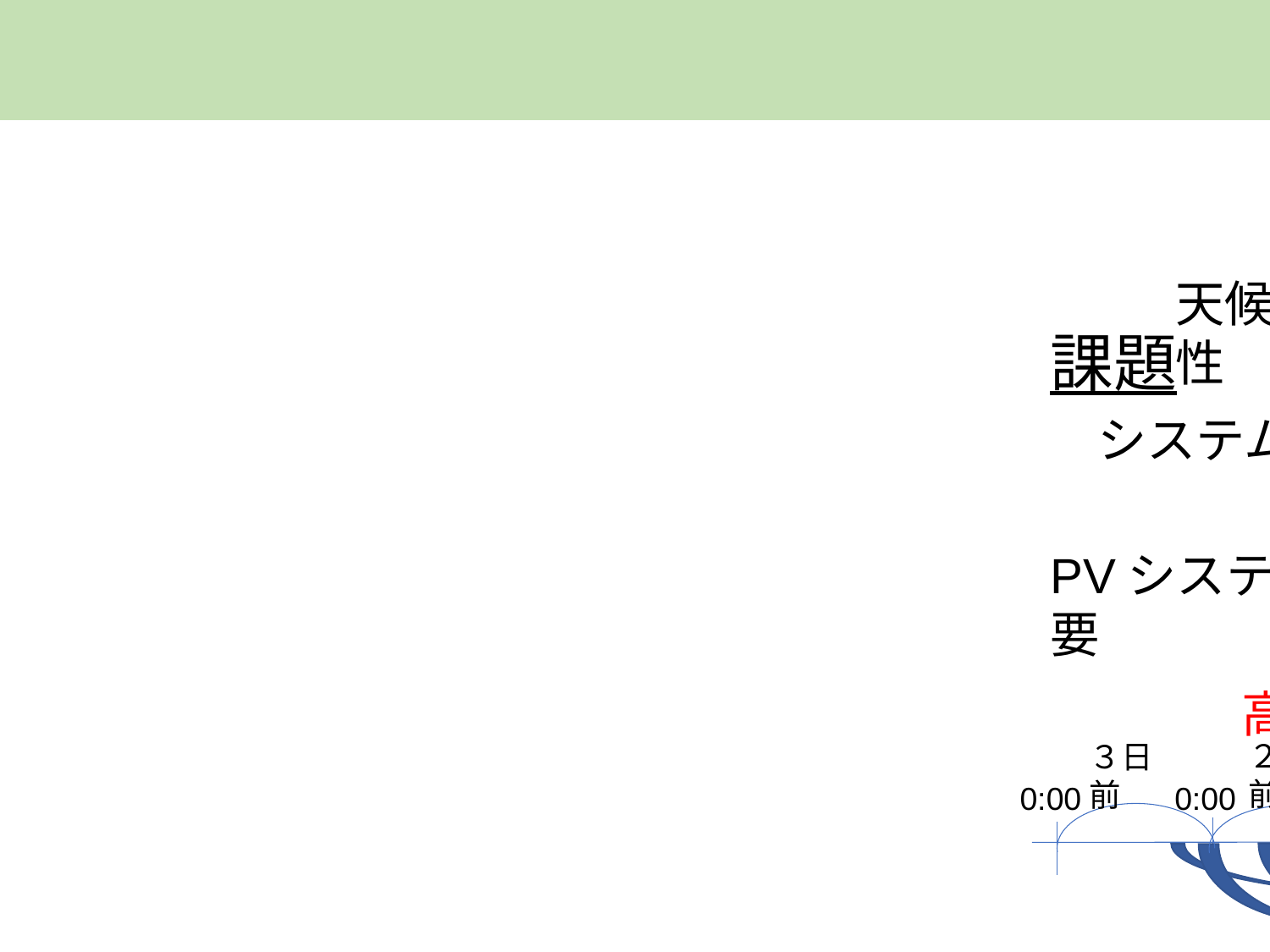

天候・季節に左右されるPVの不安定性
課題

システム効率の低下や危機寿命短縮のリスク

PVシステムの適切な制御や運用計画の立案が必要

高精度な日射量の予測が必要に
１日前
２日前
当日
３日前
0:00
0:00
0:00
0:00
0:00

18